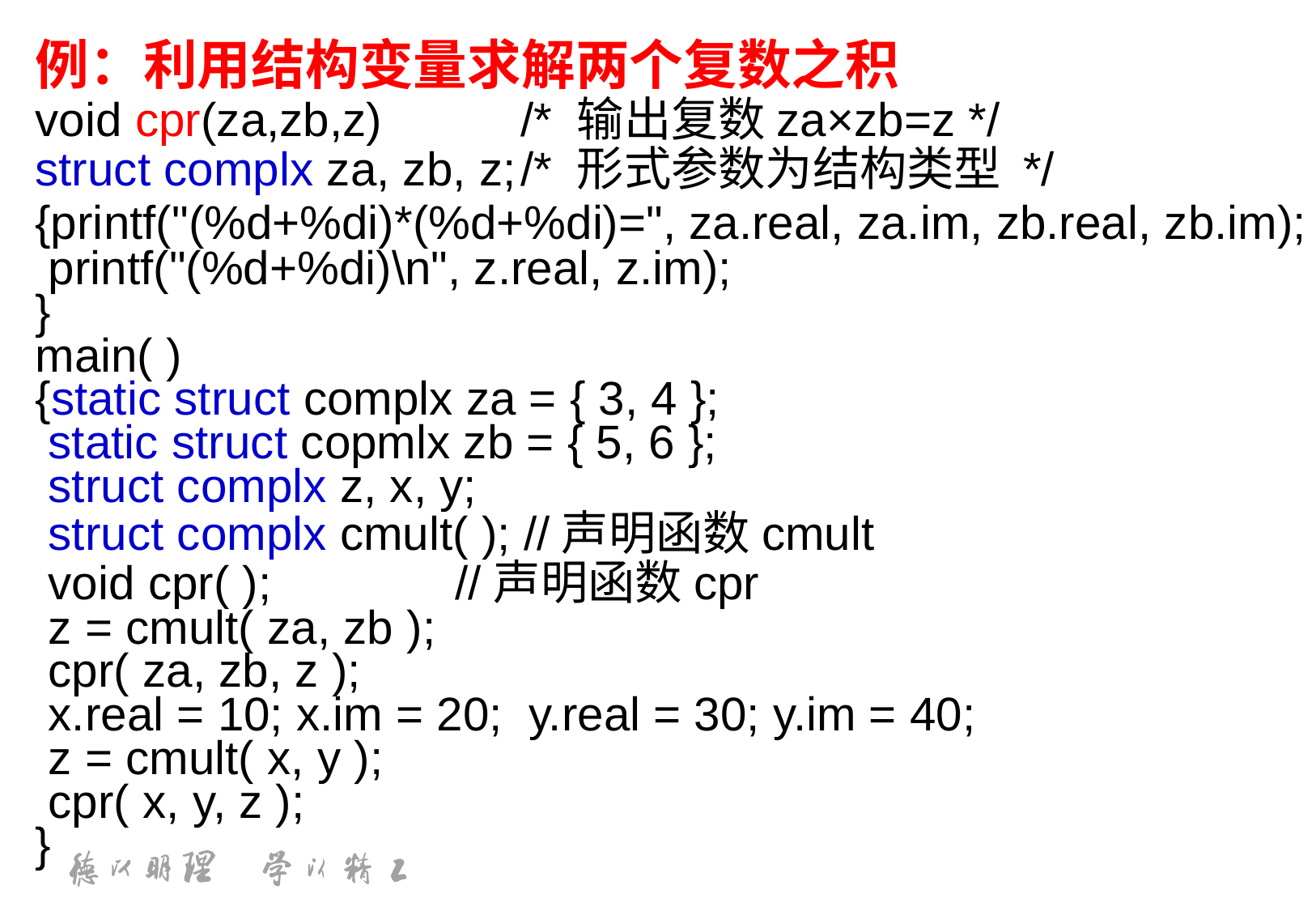

例：利用结构变量求解两个复数之积
void cpr(za,zb,z)		/* 输出复数za×zb=z */
struct complx za, zb, z;	/* 形式参数为结构类型 */
{printf("(%d+%di)*(%d+%di)=", za.real, za.im, zb.real, zb.im);
 printf("(%d+%di)\n", z.real, z.im);
}
main( )
{static struct complx za = { 3, 4 };
 static struct copmlx zb = { 5, 6 };
 struct complx z, x, y;
 struct complx cmult( ); //声明函数cmult
 void cpr( );              //声明函数cpr
 z = cmult( za, zb );
 cpr( za, zb, z );
 x.real = 10; x.im = 20;  y.real = 30; y.im = 40;
 z = cmult( x, y );
 cpr( x, y, z );
}
122